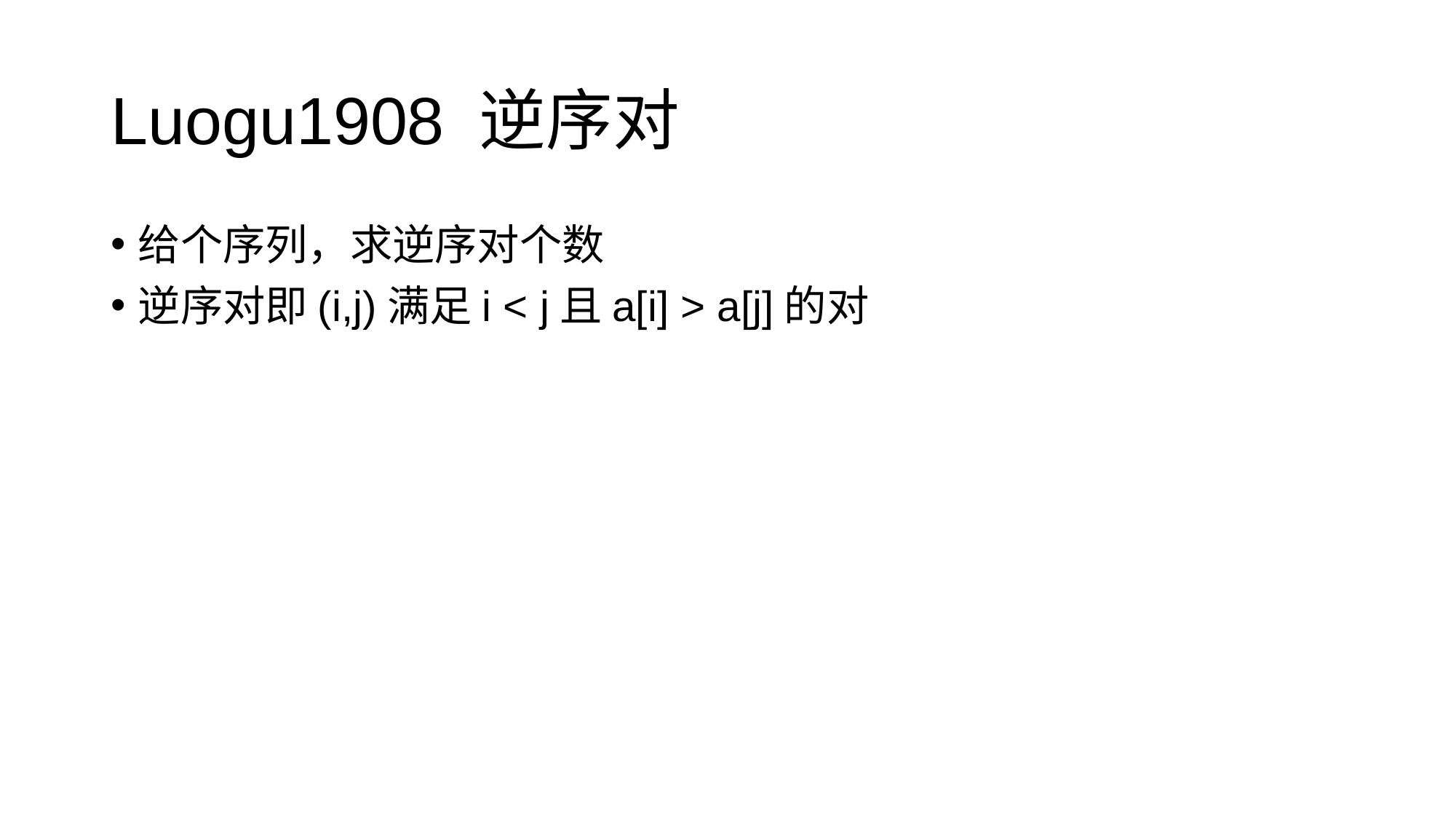

# Luogu1908 逆序对
给个序列，求逆序对个数
逆序对即(i,j)满足i < j且a[i] > a[j]的对